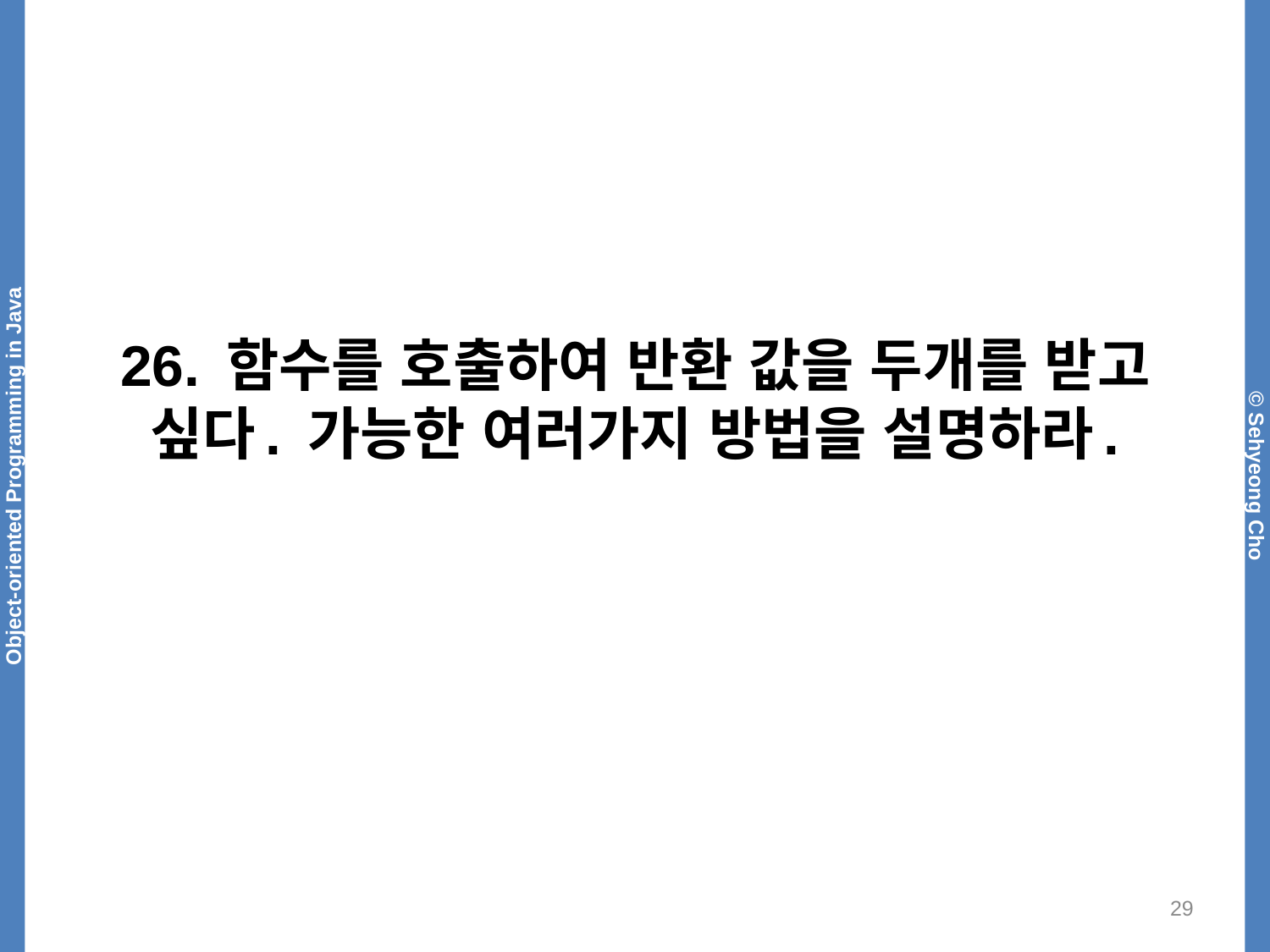

# 26. 함수를 호출하여 반환 값을 두개를 받고 싶다. 가능한 여러가지 방법을 설명하라.

29